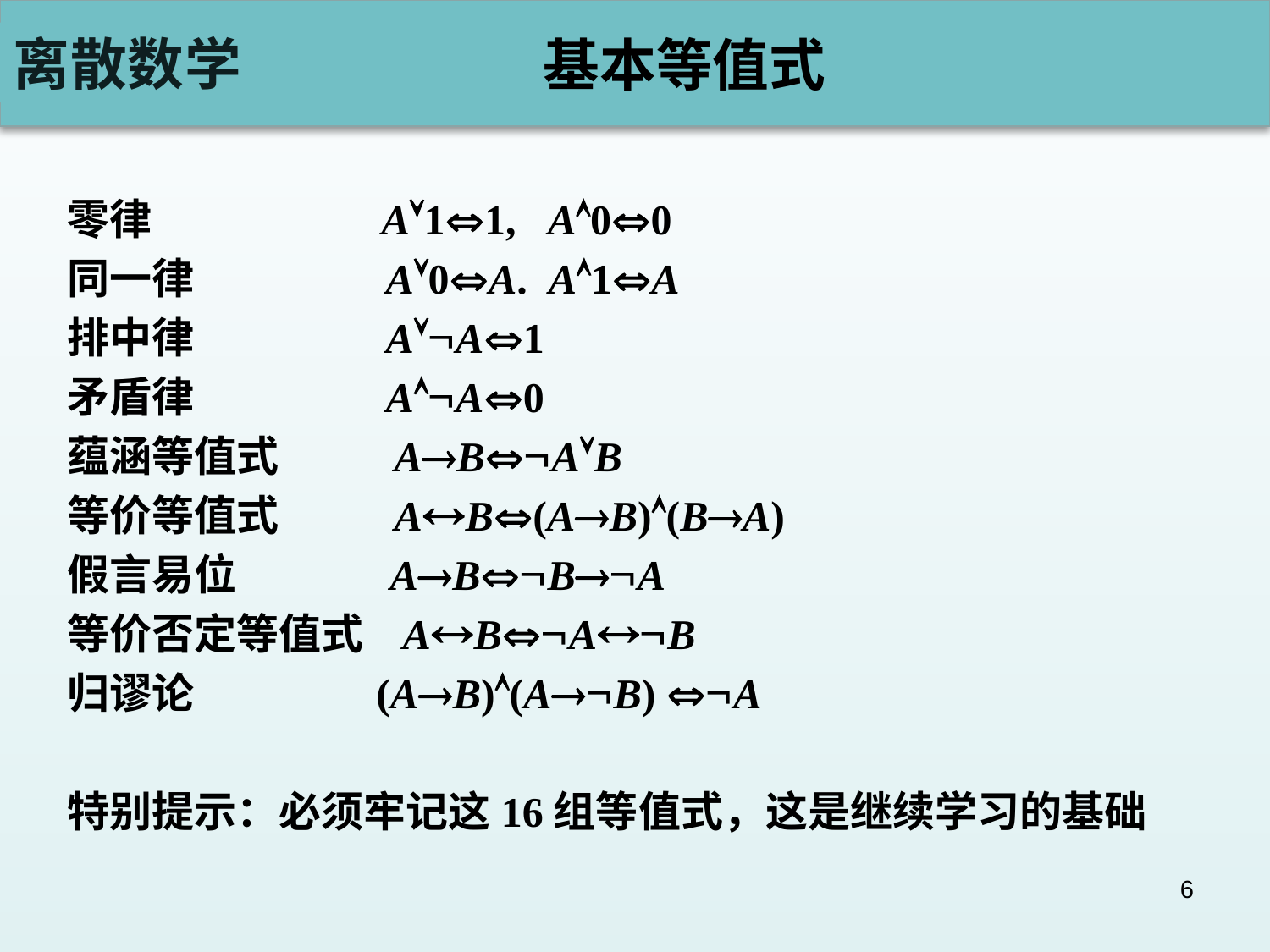

# 基本等值式
零律                       A∨1⇔1,   A∧0⇔0
同一律                   A∨0⇔A.  A∧1⇔A
排中律                   A∨¬A⇔1
矛盾律                   A∧¬A⇔0
蕴涵等值式           A→B⇔¬A∨B
等价等值式           A↔B⇔(A→B)∧(B→A)
假言易位               A→B⇔¬B→¬A
等价否定等值式   A↔B⇔¬A↔¬B
归谬论                  (A→B)∧(A→¬B) ⇔¬A

特别提示：必须牢记这16组等值式，这是继续学习的基础
6